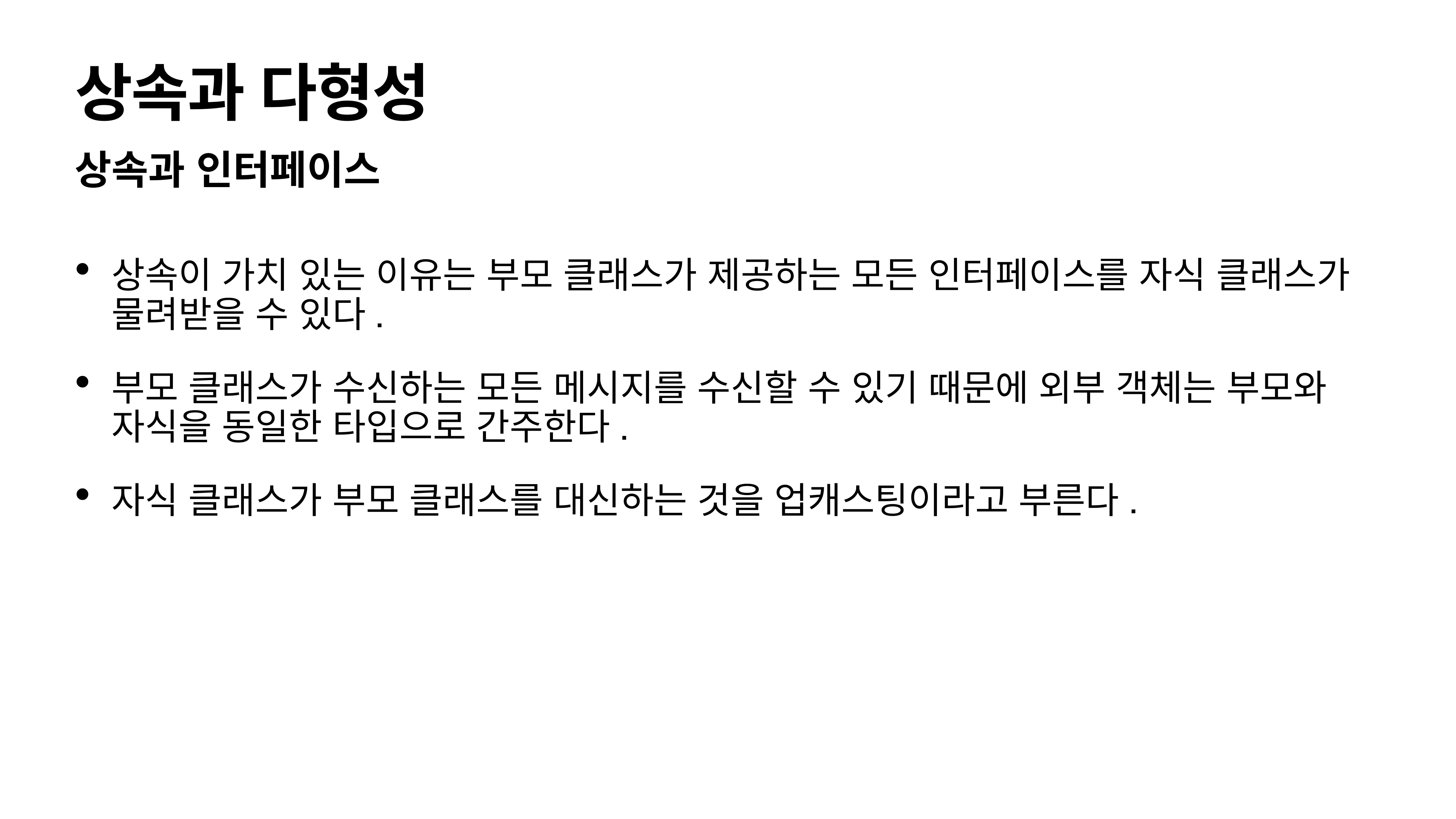

# 상속과 다형성
상속과 인터페이스
상속이 가치 있는 이유는 부모 클래스가 제공하는 모든 인터페이스를 자식 클래스가 물려받을 수 있다.
부모 클래스가 수신하는 모든 메시지를 수신할 수 있기 때문에 외부 객체는 부모와 자식을 동일한 타입으로 간주한다.
자식 클래스가 부모 클래스를 대신하는 것을 업캐스팅이라고 부른다.